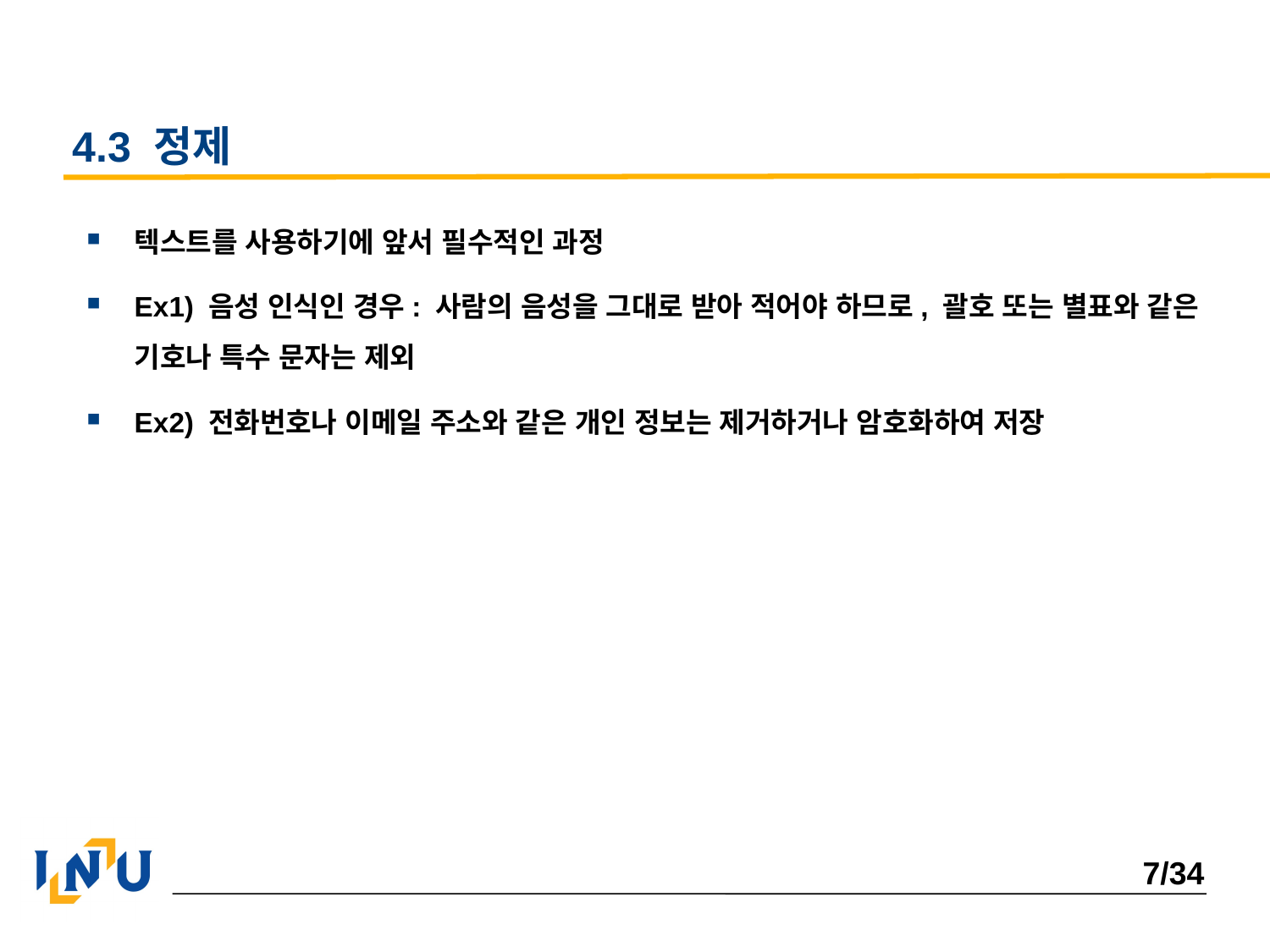

# 4.3 정제
텍스트를 사용하기에 앞서 필수적인 과정
Ex1) 음성 인식인 경우: 사람의 음성을 그대로 받아 적어야 하므로, 괄호 또는 별표와 같은  기호나 특수 문자는 제외
Ex2) 전화번호나 이메일 주소와 같은 개인 정보는 제거하거나 암호화하여 저장